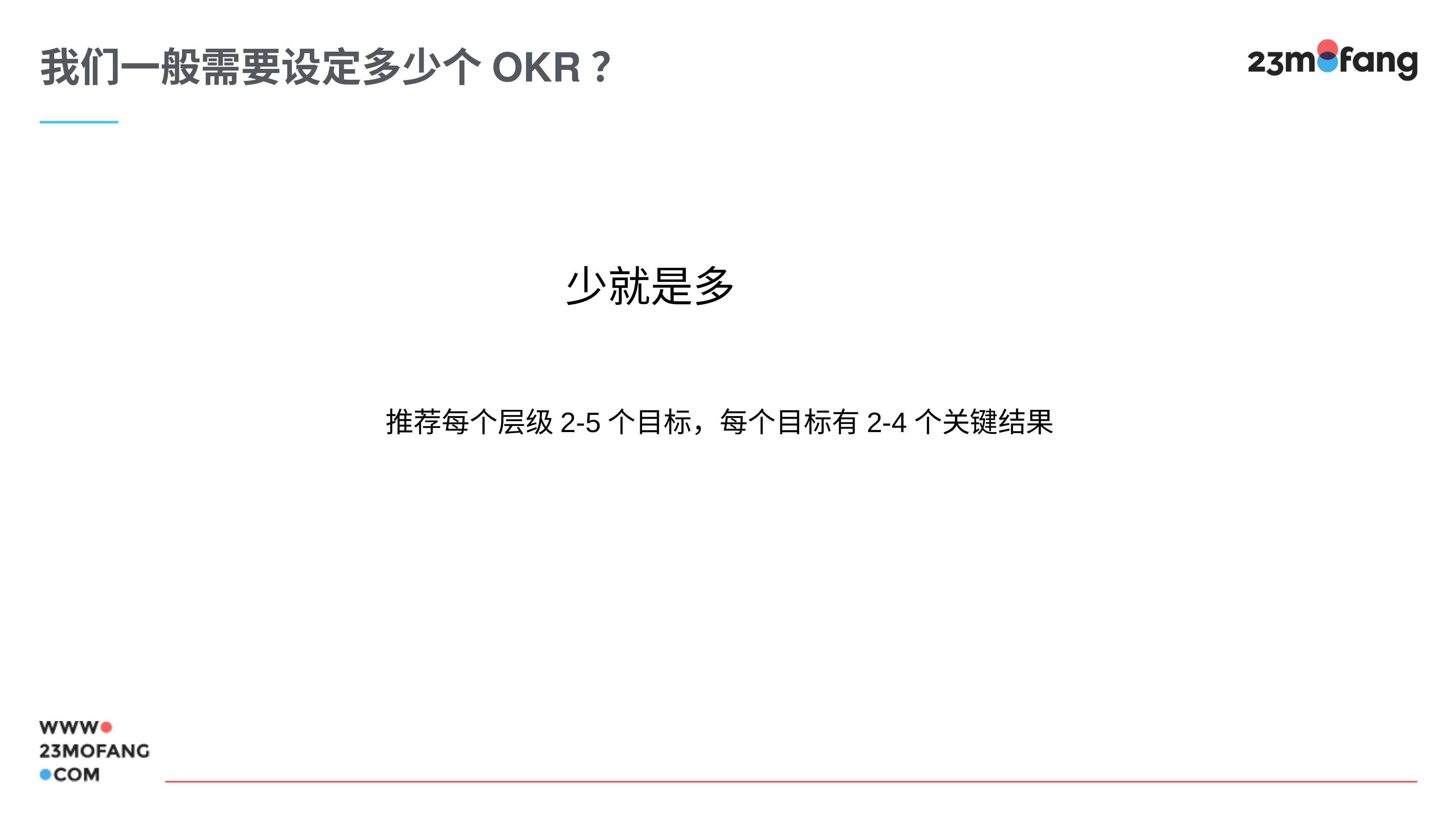

我们一般需要设定多少个OKR？

少就是多
推荐每个层级2-5个目标，每个目标有2-4个关键结果